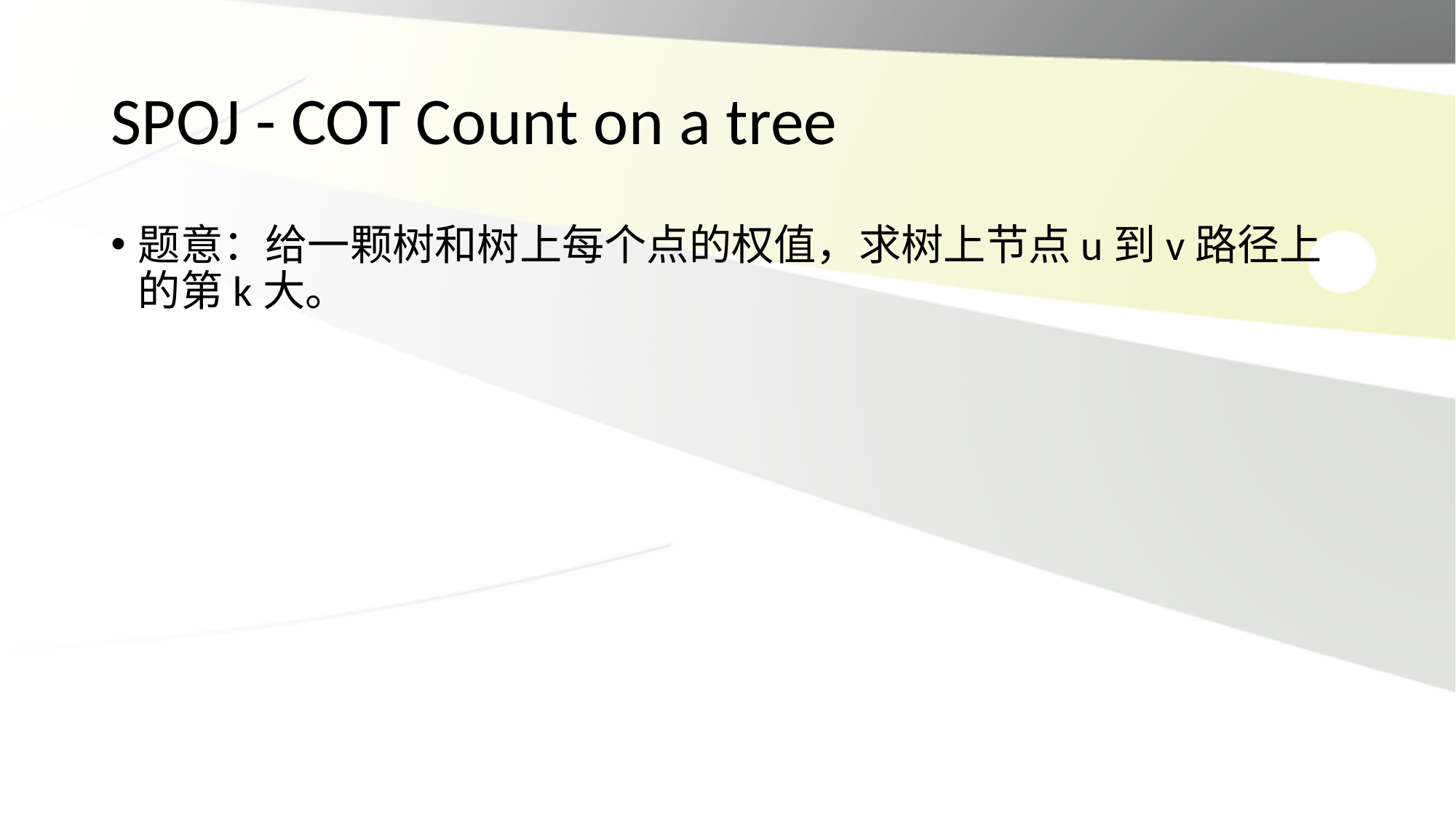

# SPOJ - COT Count on a tree
题意：给一颗树和树上每个点的权值，求树上节点u到v路径上的第k大。